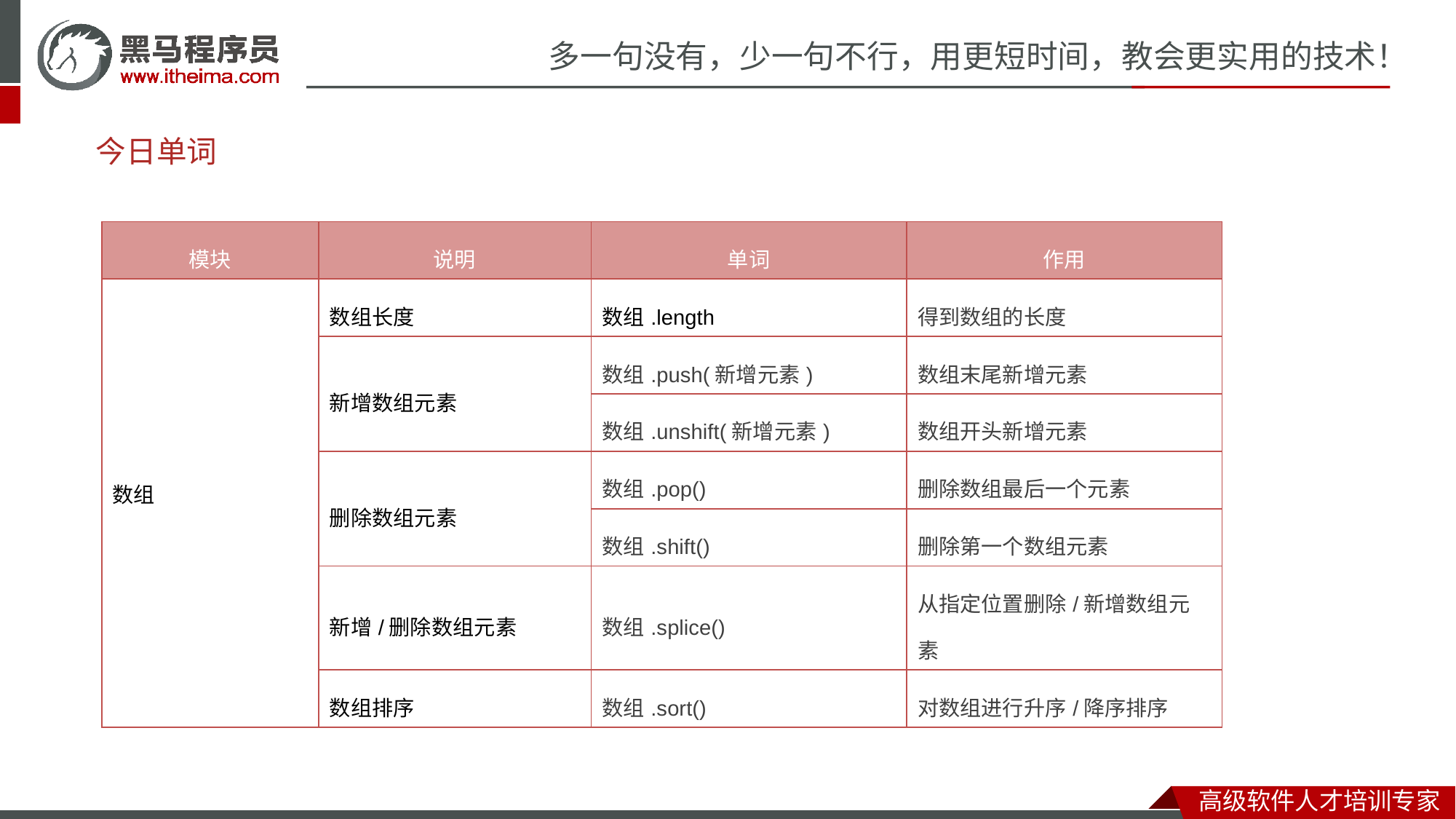

# 今日单词
| 模块 | 说明 | 单词 | 作用 |
| --- | --- | --- | --- |
| 数组 | 数组长度 | 数组.length | 得到数组的长度 |
|  | 新增数组元素 | 数组.push(新增元素) | 数组末尾新增元素 |
|  |  | 数组.unshift(新增元素) | 数组开头新增元素 |
|  | 删除数组元素 | 数组.pop() | 删除数组最后一个元素 |
|  |  | 数组.shift() | 删除第一个数组元素 |
|  | 新增/删除数组元素 | 数组.splice() | 从指定位置删除/新增数组元素 |
|  | 数组排序 | 数组.sort() | 对数组进行升序/降序排序 |